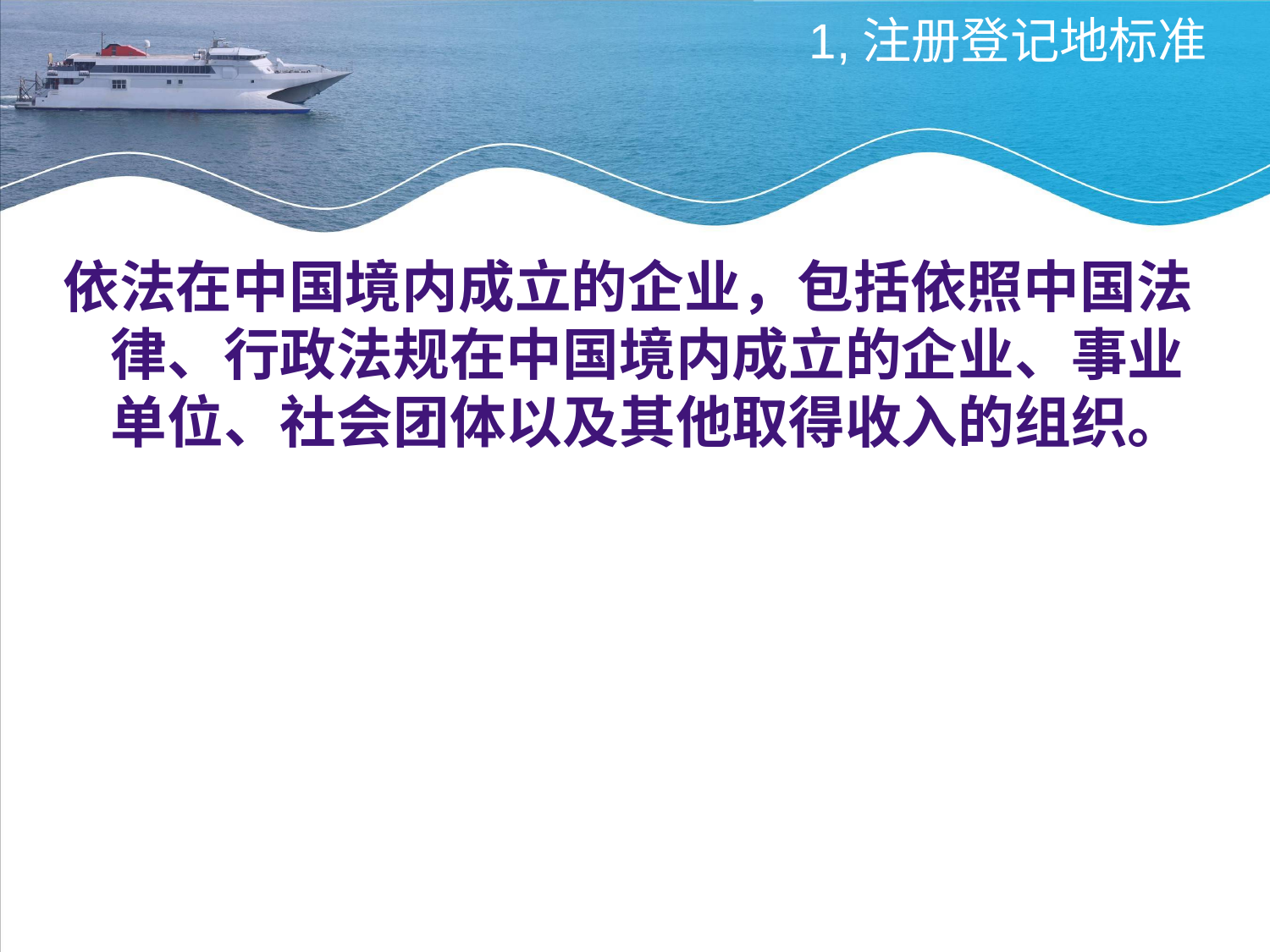

# 1,注册登记地标准
依法在中国境内成立的企业，包括依照中国法律、行政法规在中国境内成立的企业、事业单位、社会团体以及其他取得收入的组织。